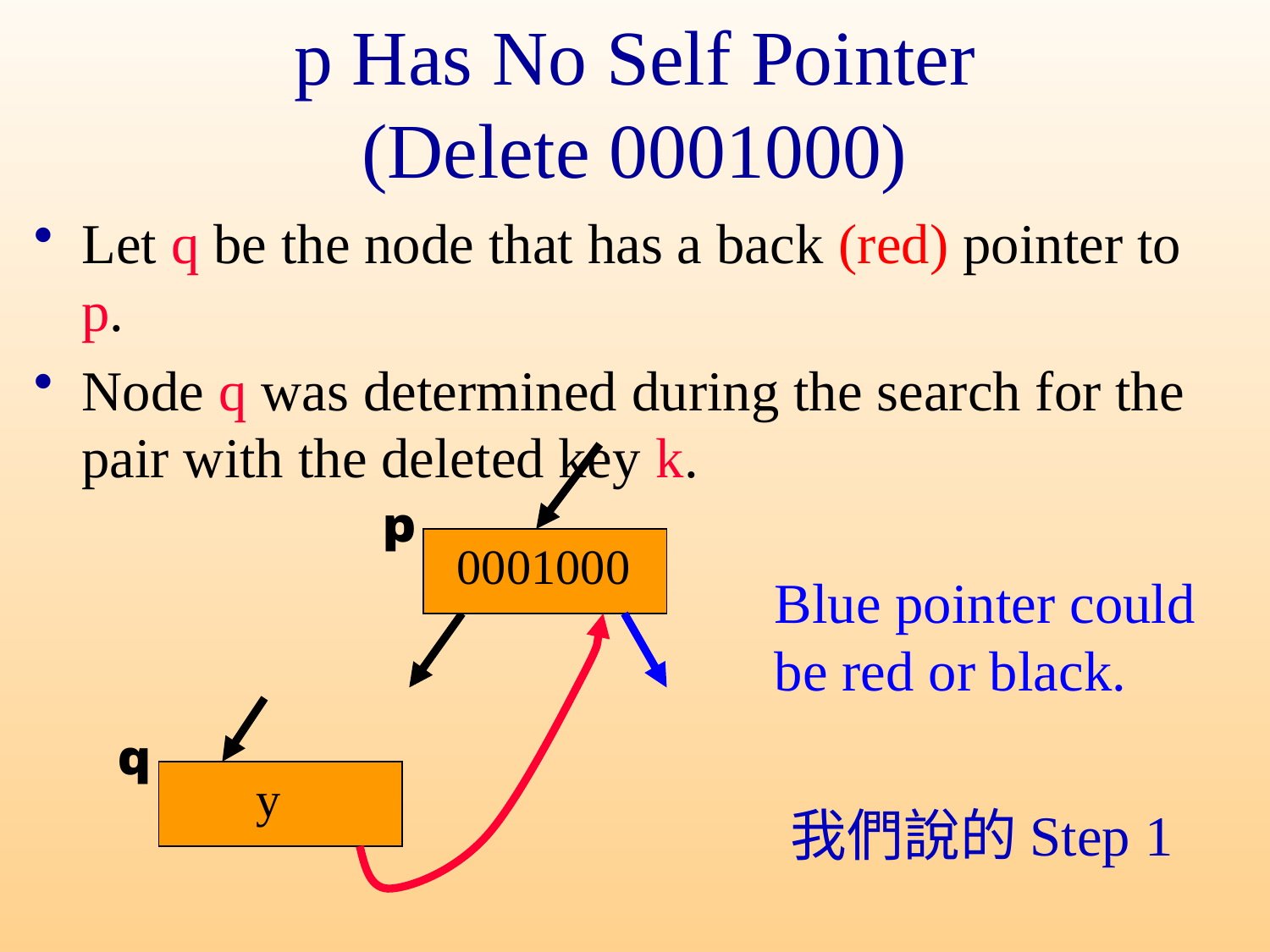

# p Has No Self Pointer (Delete 0001000)
Let q be the node that has a back (red) pointer to p.
Node q was determined during the search for the pair with the deleted key k.

p

0001000
Blue pointer could be red or black.

q

y

我們說的Step 1